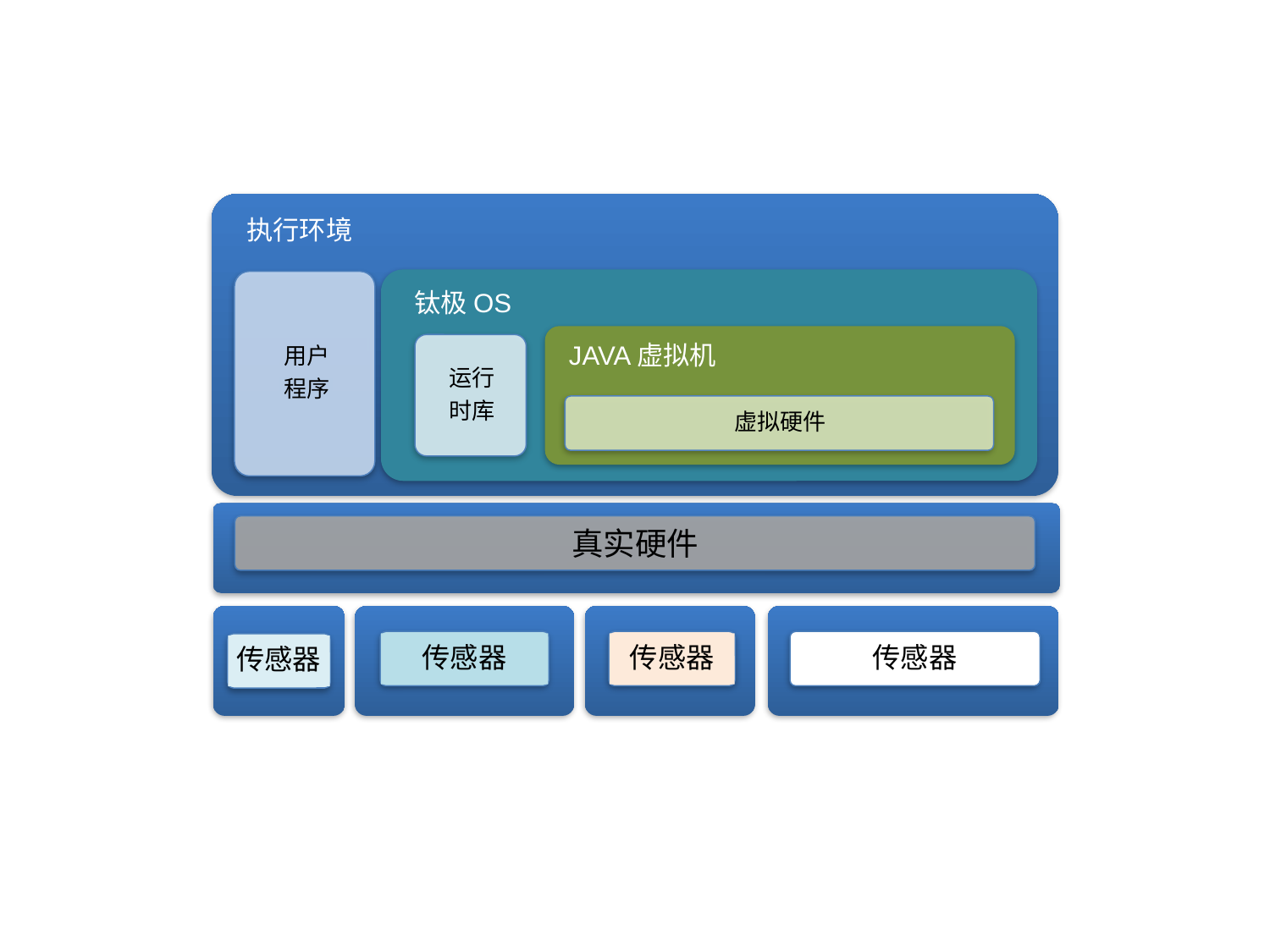

执行环境
用户
程序
 钛极OS
运行
时库
 JAVA虚拟机
虚拟硬件

真实硬件

传感器

传感器

传感器

传感器